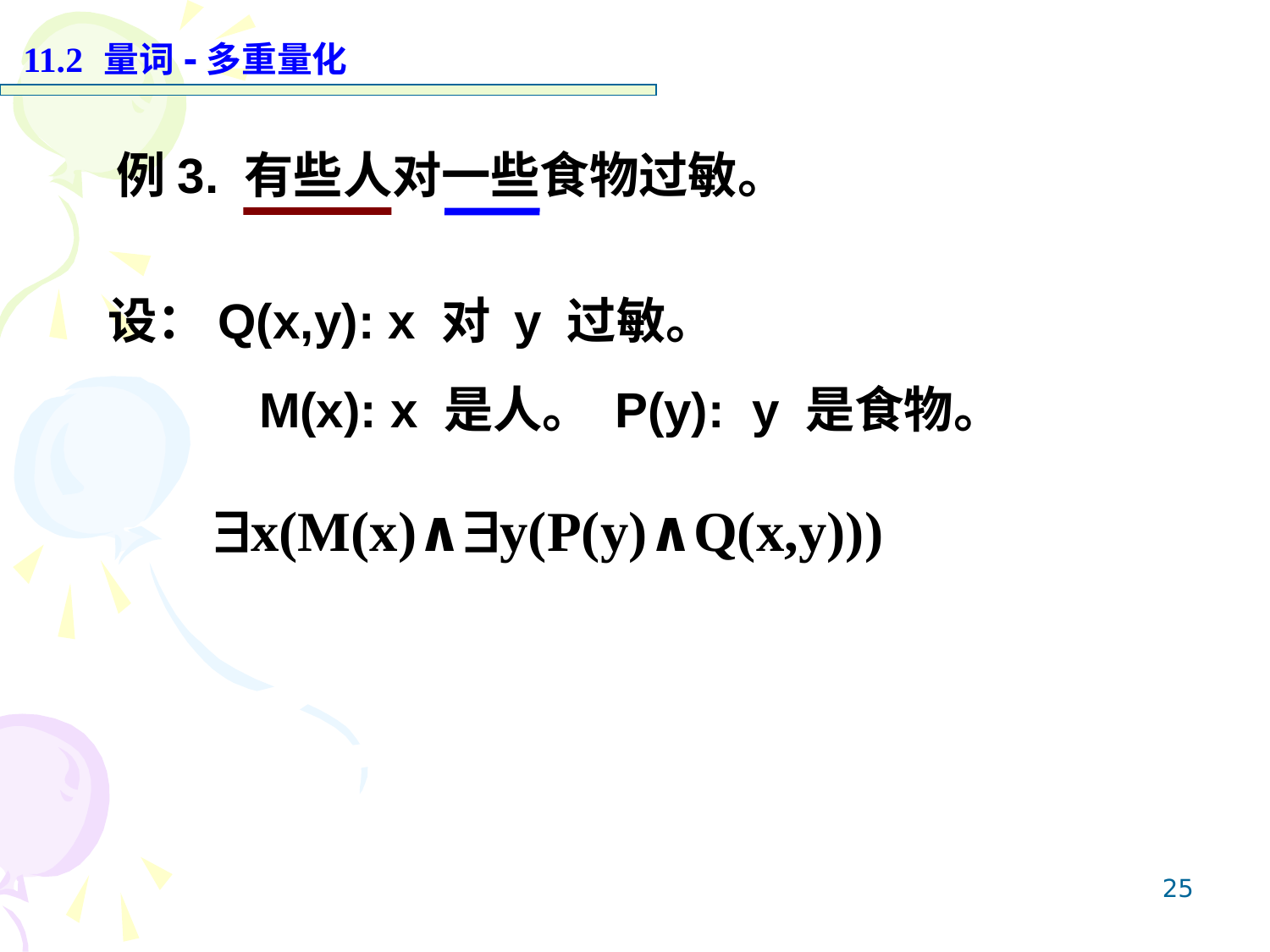

11.2 量词-多重量化

例3. 有些人对一些食物过敏。

设：Q(x,y): x 对 y 过敏。
           M(x): x 是人。 P(y):  y 是食物。
∃x(M(x)∧∃y(P(y)∧Q(x,y)))
25